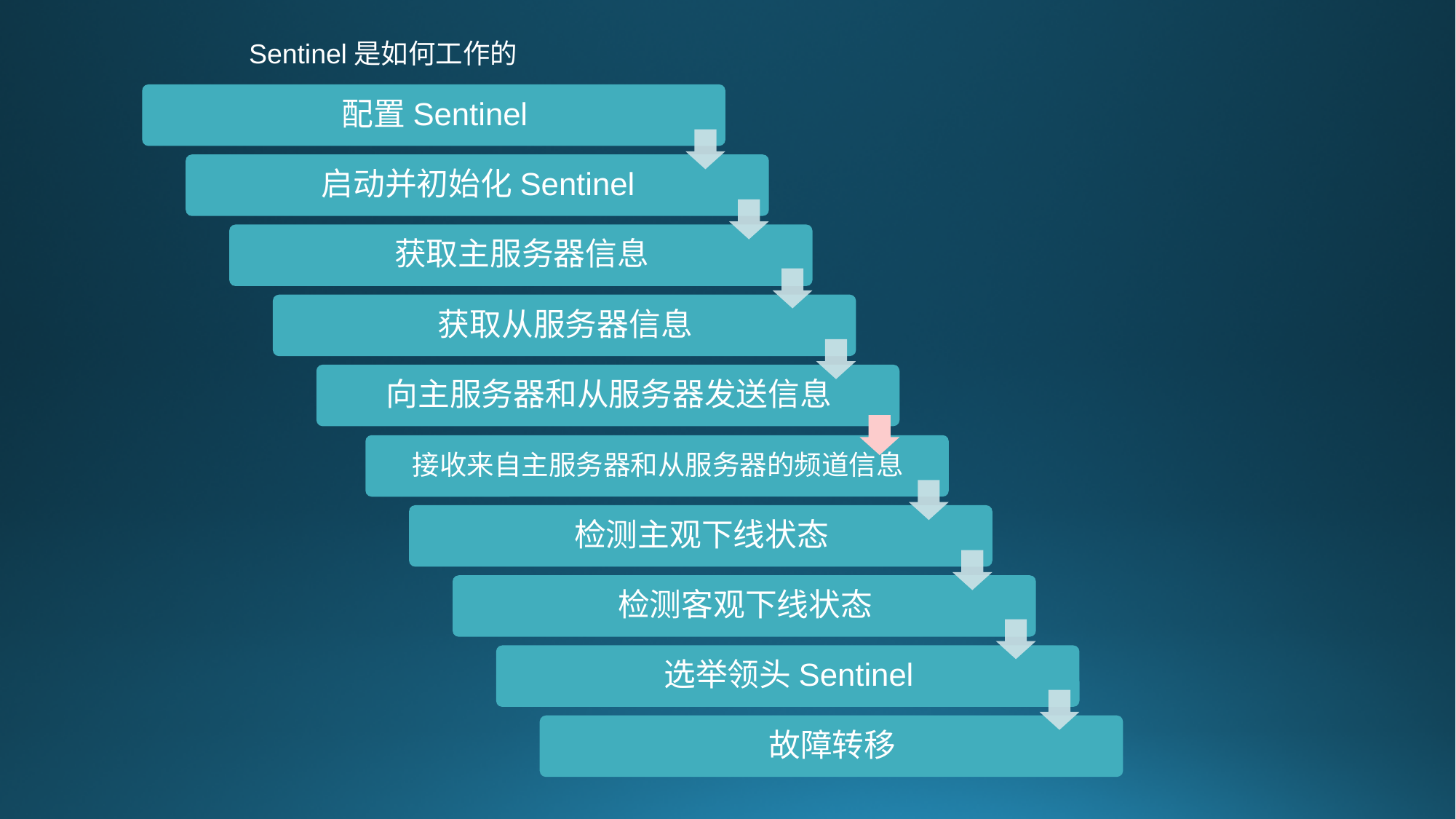

Sentinel是如何工作的
配置Sentinel
启动并初始化Sentinel
获取主服务器信息
获取从服务器信息
向主服务器和从服务器发送信息

接收来自主服务器和从服务器的频道信息
检测主观下线状态
检测客观下线状态
选举领头Sentinel
故障转移